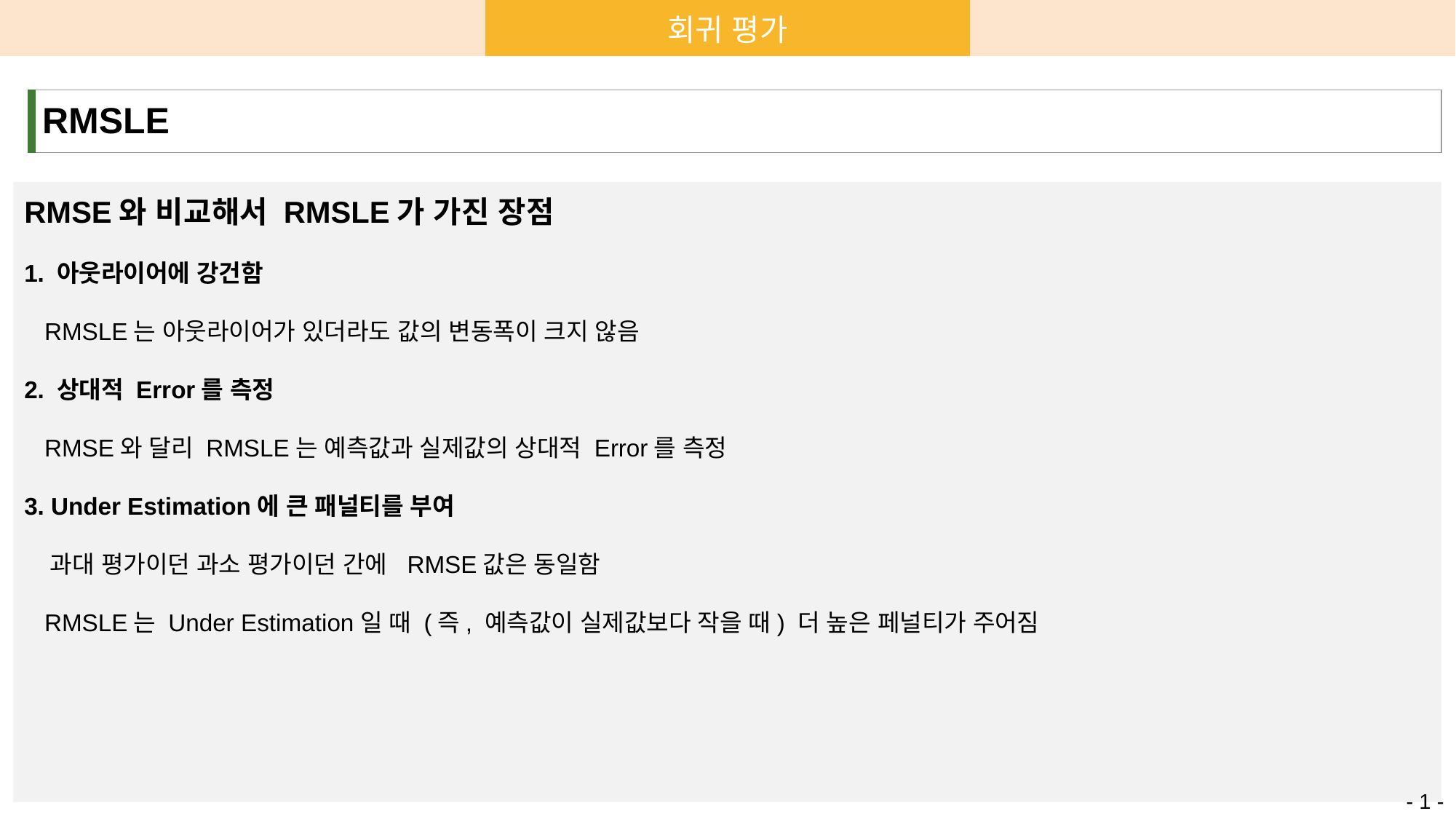

|  | 회귀 평가 |  |  |
| --- | --- | --- | --- |
| RMSLE |
| --- |
RMSE와 비교해서 RMSLE가 가진 장점

1. 아웃라이어에 강건함

   RMSLE는 아웃라이어가 있더라도 값의 변동폭이 크지 않음

2. 상대적 Error를 측정

   RMSE와 달리 RMSLE는 예측값과 실제값의 상대적 Error를 측정

3. Under Estimation에 큰 패널티를 부여

   과대 평가이던 과소 평가이던 간에  RMSE값은 동일함

   RMSLE는 Under Estimation일 때 (즉, 예측값이 실제값보다 작을 때) 더 높은 페널티가 주어짐

- 1 -